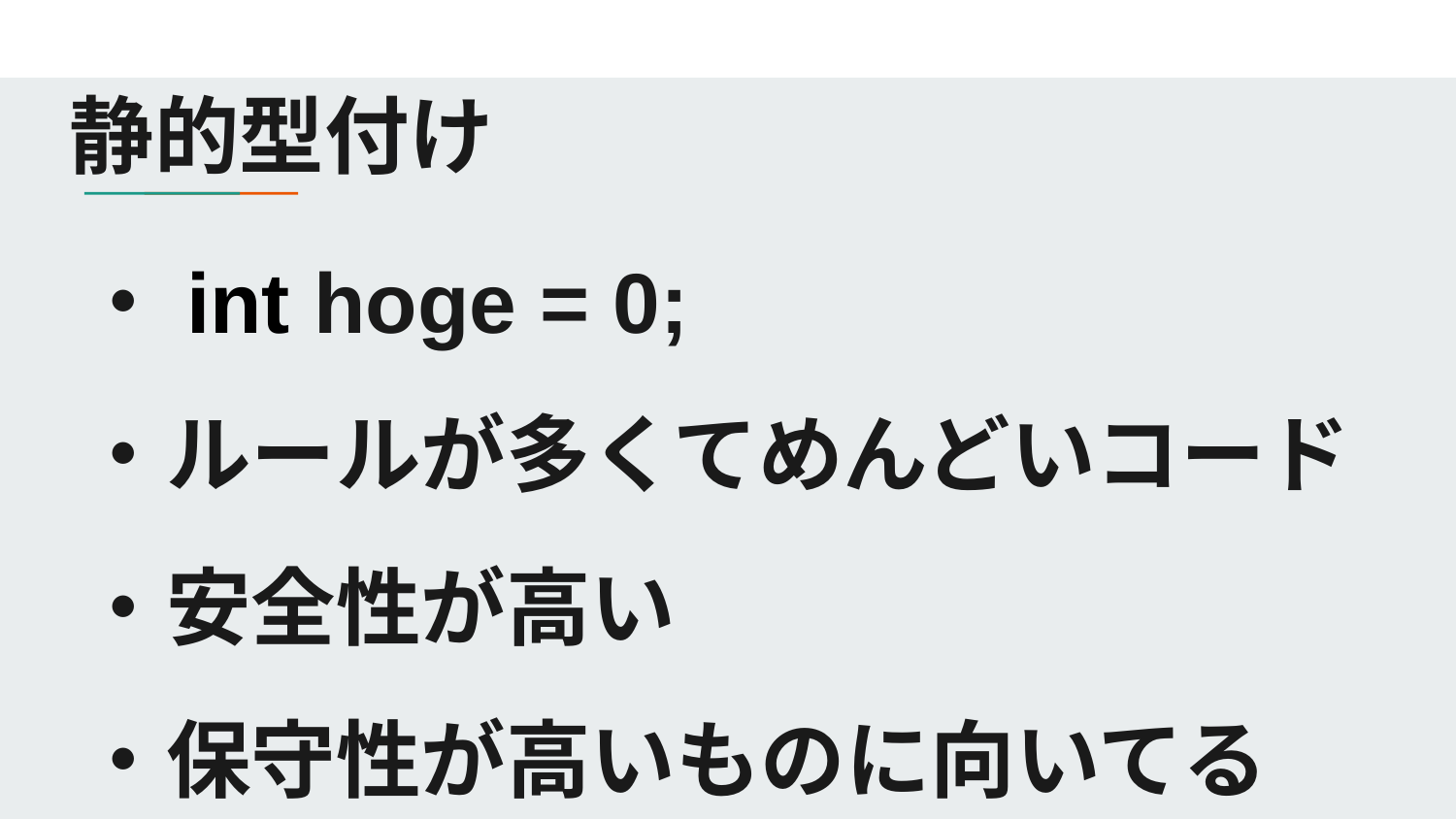

# 静的型付け
・int hoge = 0;
・ルールが多くてめんどいコード
・安全性が高い
・保守性が高いものに向いてる